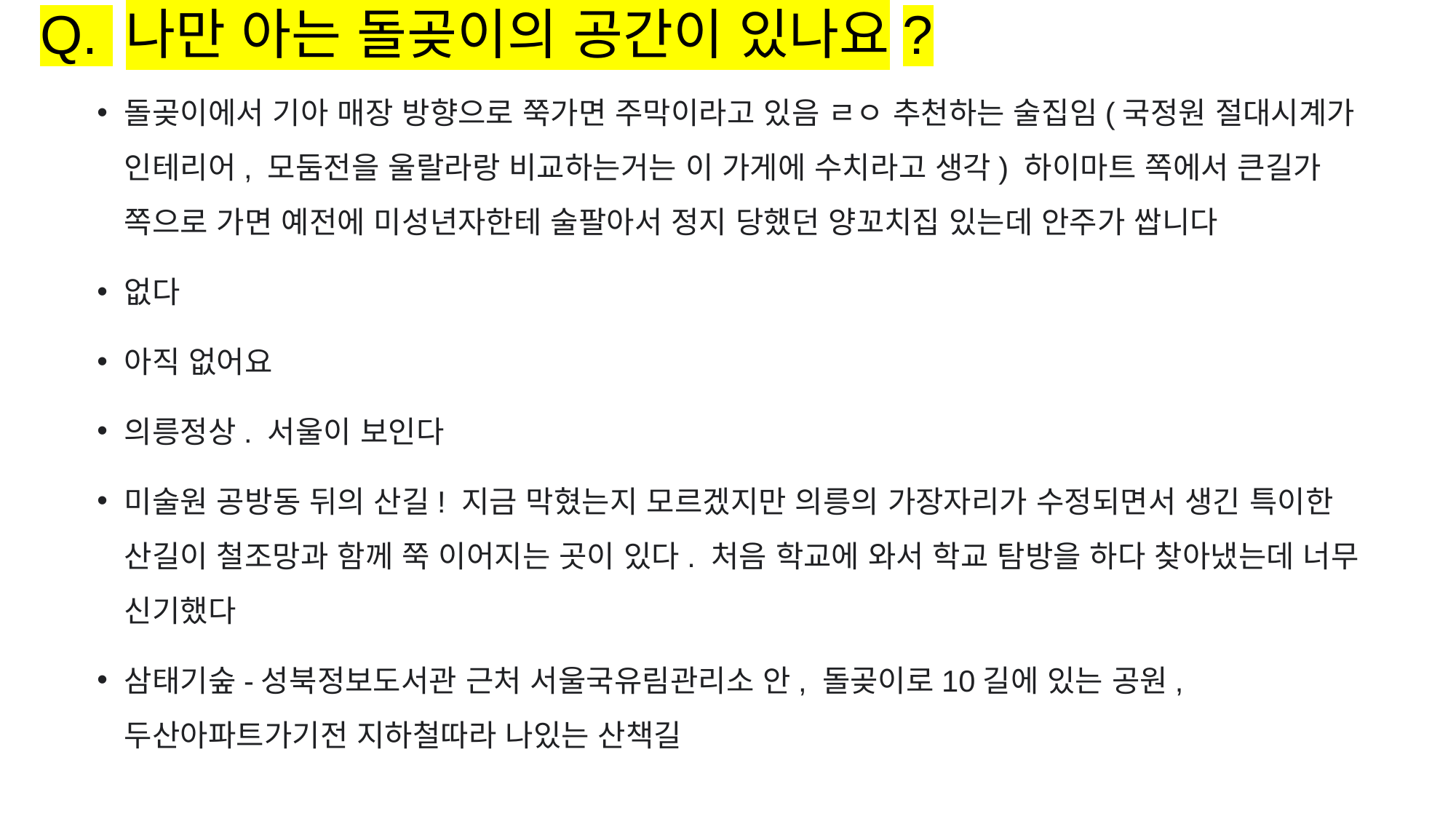

# Q. 나만 아는 돌곶이의 공간이 있나요?
돌곶이에서 기아 매장 방향으로 쭉가면 주막이라고 있음 ㄹㅇ 추천하는 술집임(국정원 절대시계가 인테리어, 모둠전을 울랄라랑 비교하는거는 이 가게에 수치라고 생각) 하이마트 쪽에서 큰길가 쪽으로 가면 예전에 미성년자한테 술팔아서 정지 당했던 양꼬치집 있는데 안주가 쌉니다
없다
아직 없어요
의릉정상. 서울이 보인다
미술원 공방동 뒤의 산길! 지금 막혔는지 모르겠지만 의릉의 가장자리가 수정되면서 생긴 특이한 산길이 철조망과 함께 쭉 이어지는 곳이 있다. 처음 학교에 와서 학교 탐방을 하다 찾아냈는데 너무 신기했다
삼태기숲-성북정보도서관 근처 서울국유림관리소 안, 돌곶이로10길에 있는 공원, 두산아파트가기전 지하철따라 나있는 산책길